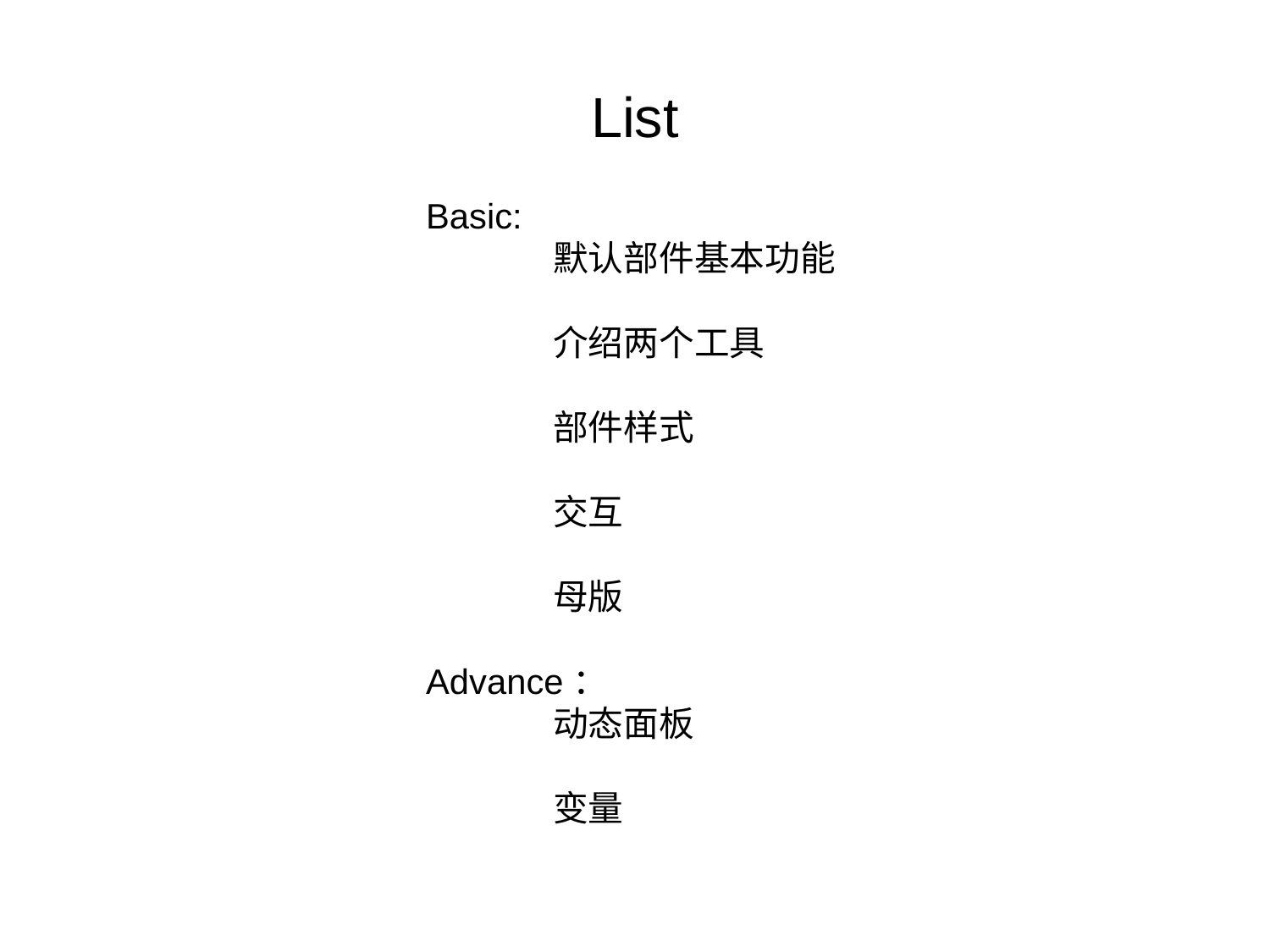

List
Basic:
	默认部件基本功能

	介绍两个工具

	部件样式

	交互

	母版

Advance：
	动态面板

	变量